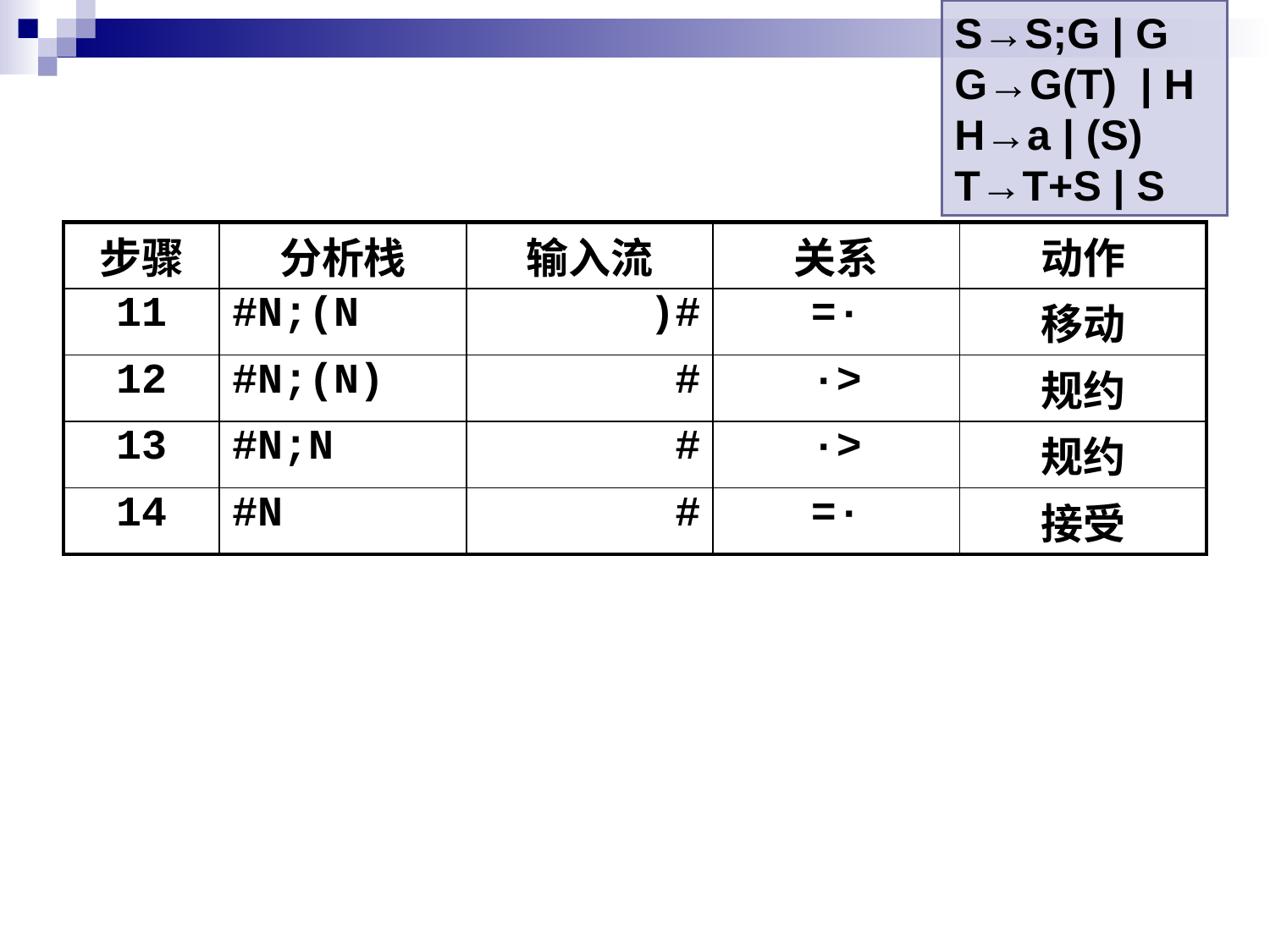

S→S;G | G
G→G(T)  | H
H→a | (S)
T→T+S | S
#
| 步骤 | 分析栈 | 输入流 | 关系 | 动作 |
| --- | --- | --- | --- | --- |
| 11 | #N;(N | )# | =· | 移动 |
| 12 | #N;(N) | # | ·> | 规约 |
| 13 | #N;N | # | ·> | 规约 |
| 14 | #N | # | =· | 接受 |